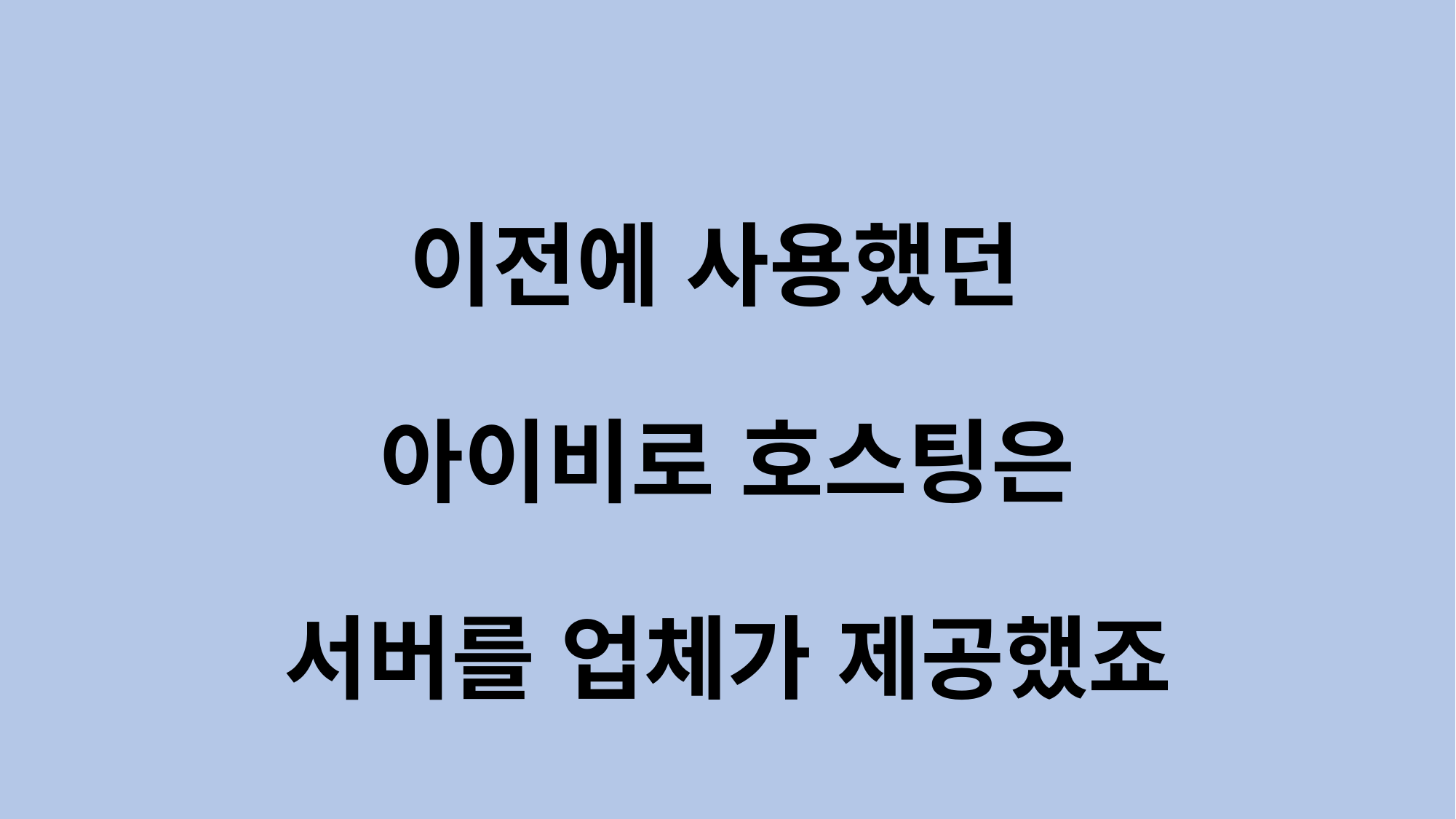

# 이전에 사용했던 아이비로 호스팅은 서버를 업체가 제공했죠